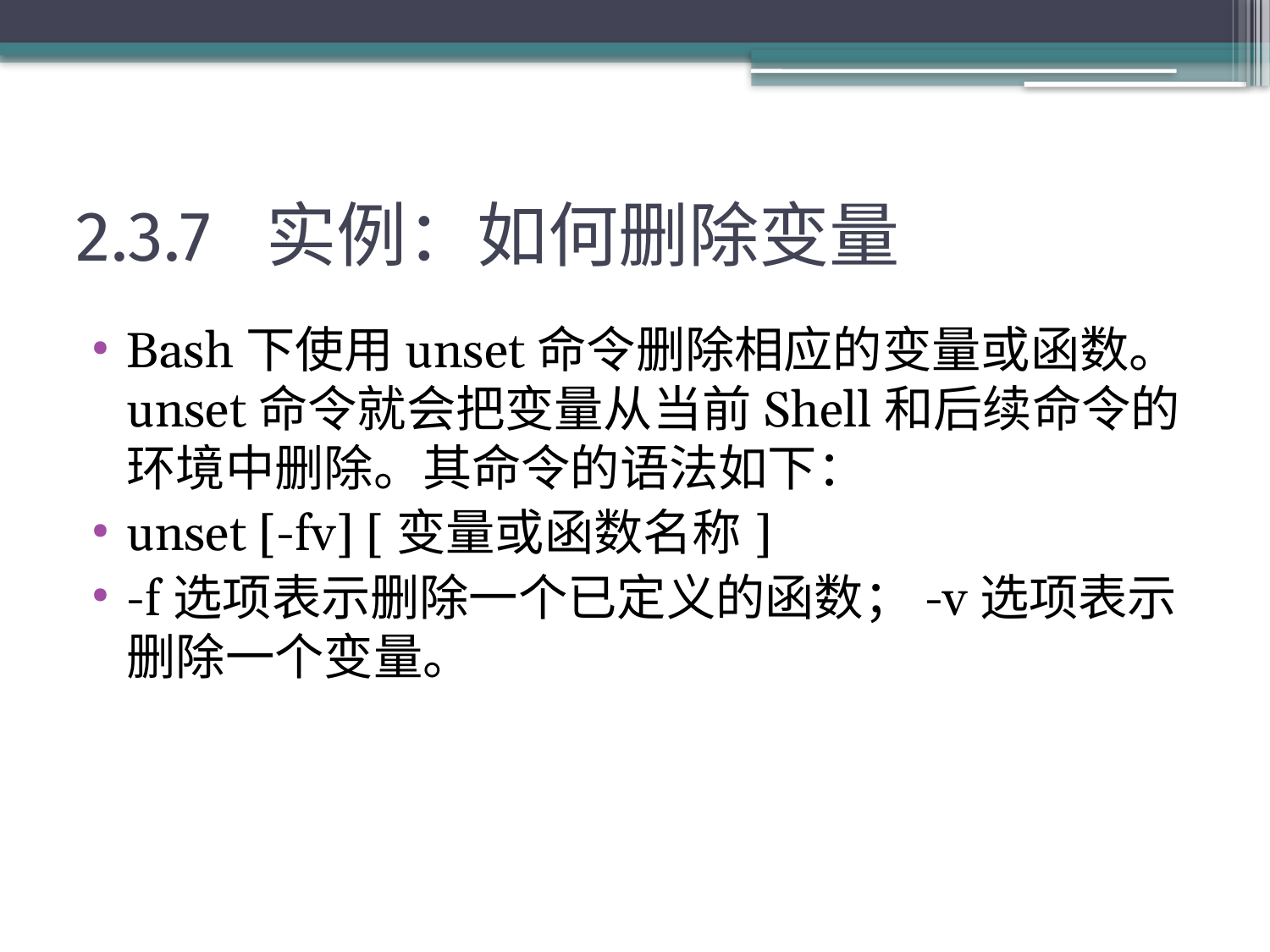

# 2.3.7  实例：如何删除变量
Bash下使用unset命令删除相应的变量或函数。unset命令就会把变量从当前Shell和后续命令的环境中删除。其命令的语法如下：
unset [-fv] [变量或函数名称]
-f选项表示删除一个已定义的函数；-v选项表示删除一个变量。